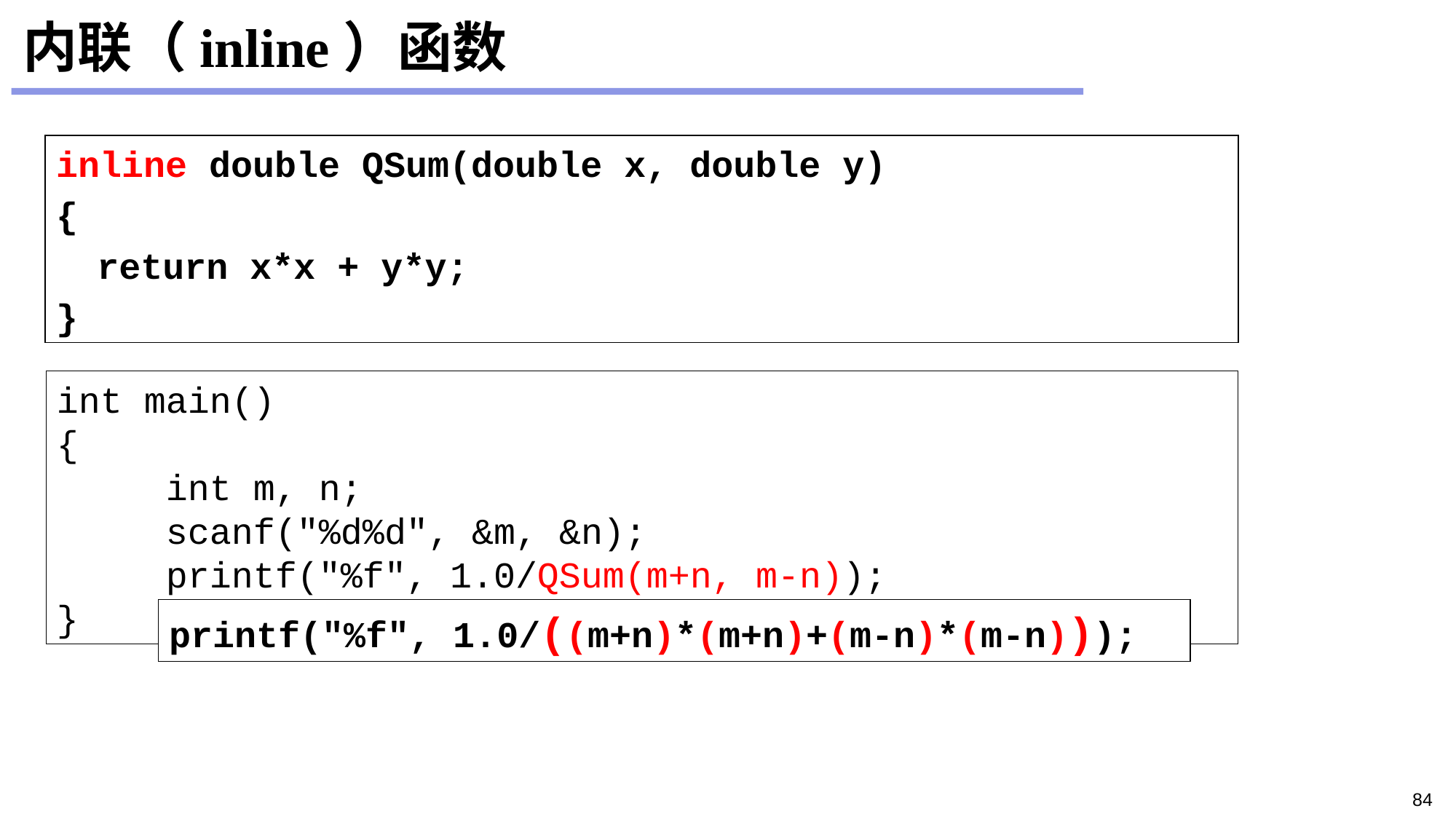

# 内联（inline）函数
inline double QSum(double x, double y)
{
	return x*x + y*y;
}
int main()
{
	int m, n;
	scanf("%d%d", &m, &n);
	printf("%f", 1.0/QSum(m+n, m-n));
}
printf("%f", 1.0/((m+n)*(m+n)+(m-n)*(m-n)));
84